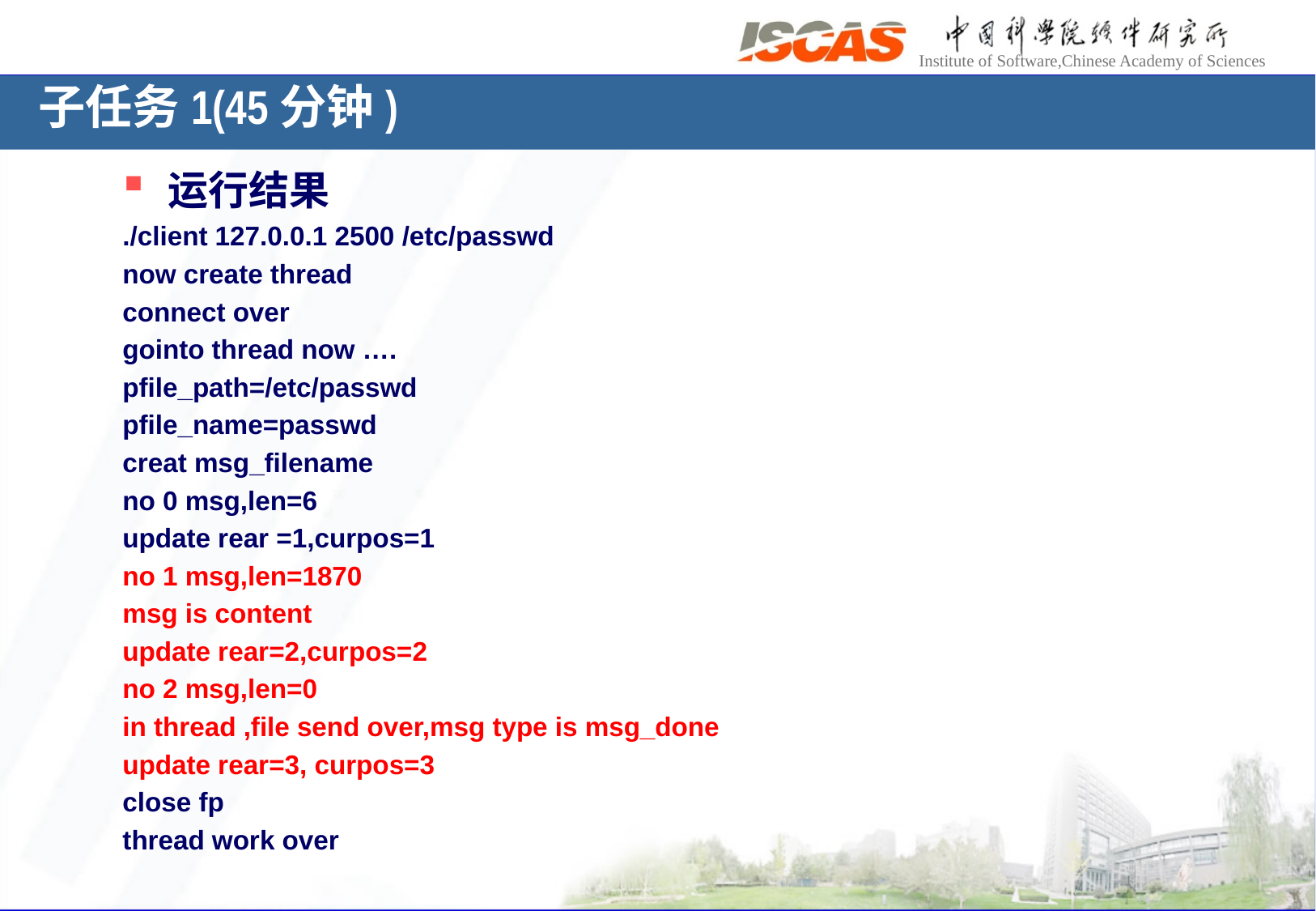

子任务1(45分钟)
运行结果
./client 127.0.0.1 2500 /etc/passwd
now create thread
connect over
gointo thread now ….
pfile_path=/etc/passwd
pfile_name=passwd
creat msg_filename
no 0 msg,len=6
update rear =1,curpos=1
no 1 msg,len=1870
msg is content
update rear=2,curpos=2
no 2 msg,len=0
in thread ,file send over,msg type is msg_done
update rear=3, curpos=3
close fp
thread work over